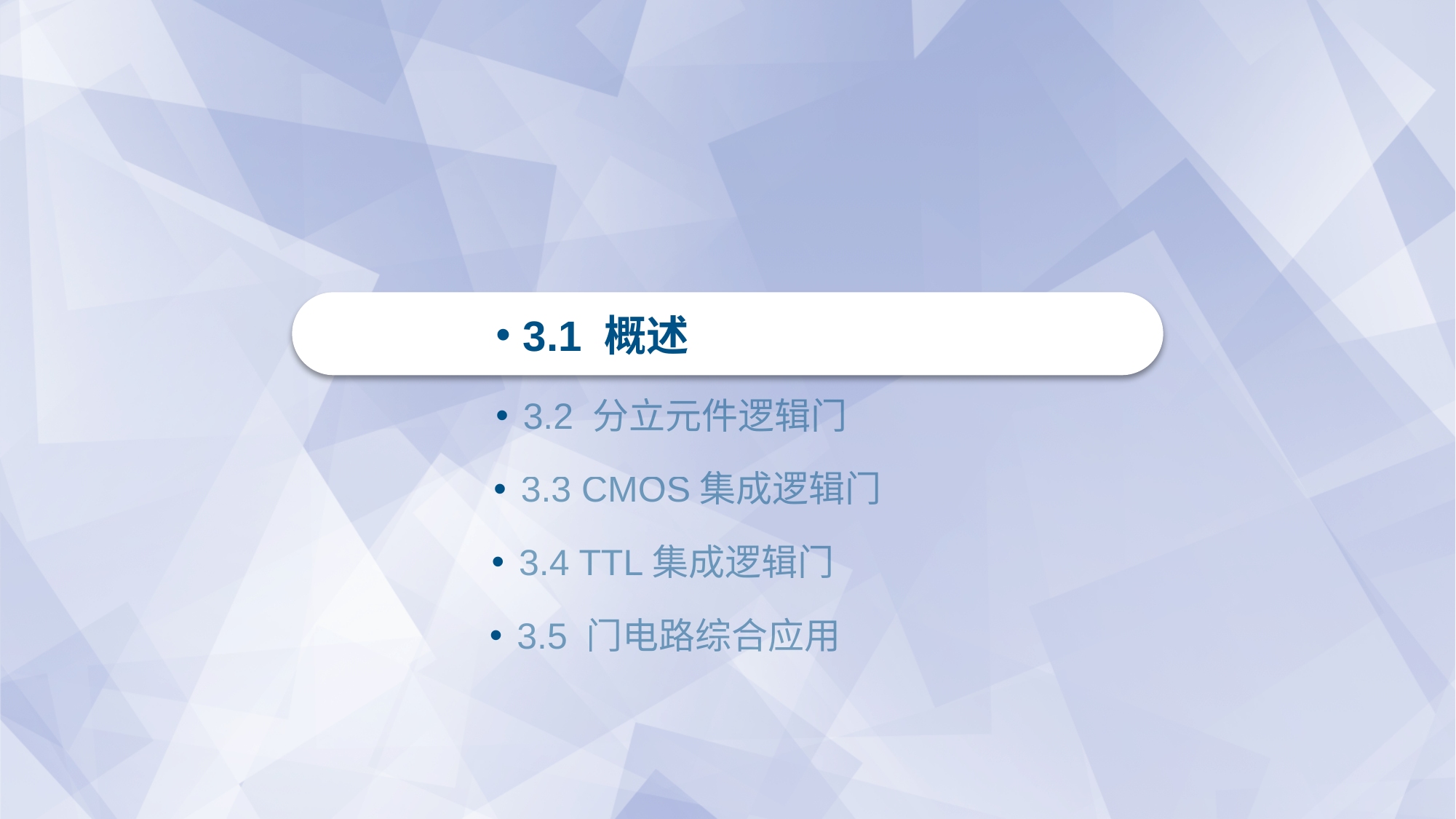

3.1 概述
3.2 分立元件逻辑门
3.3 CMOS集成逻辑门
3.4 TTL集成逻辑门
3.5 门电路综合应用